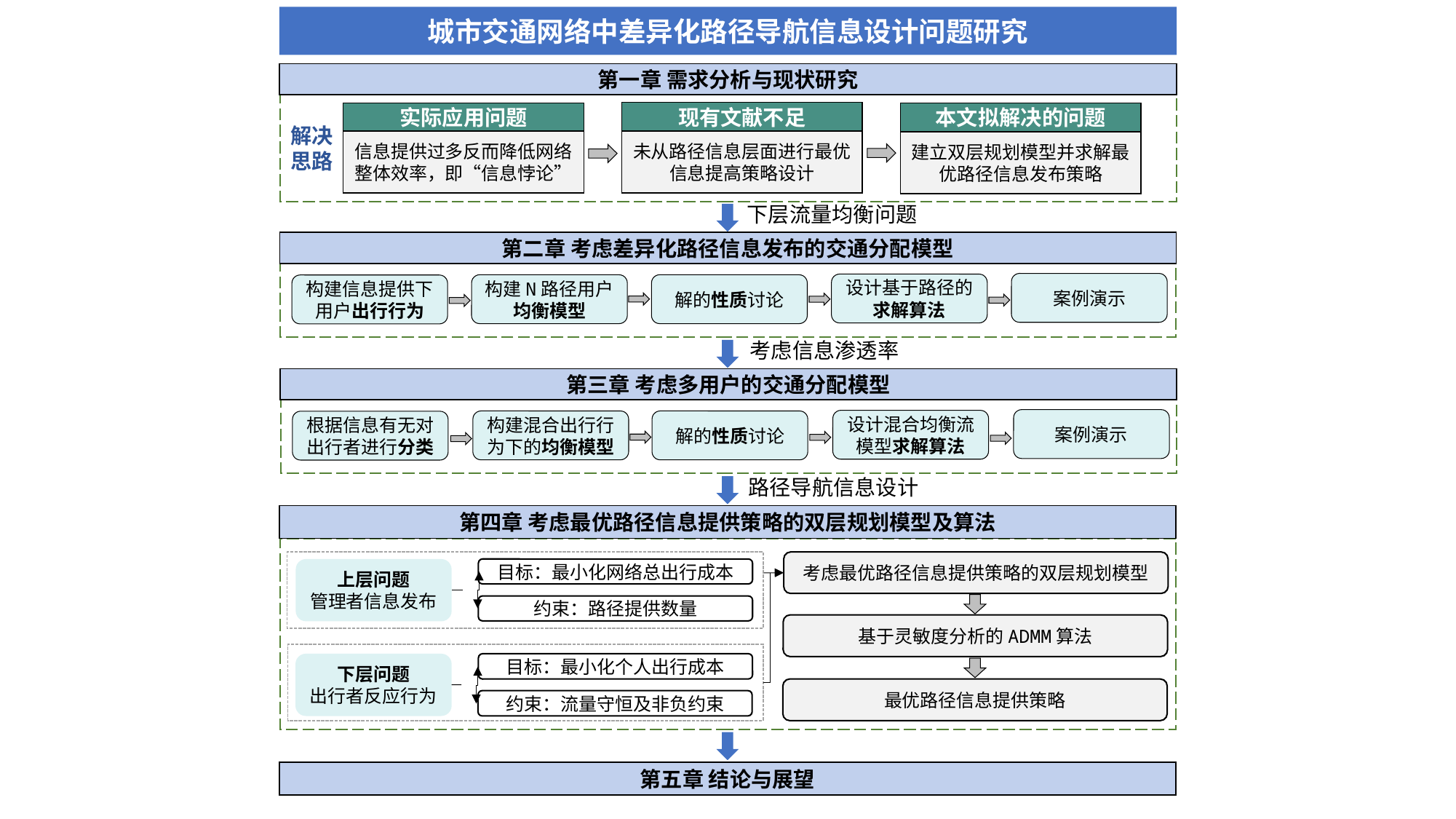

城市交通网络中差异化路径导航信息设计问题研究
第一章 需求分析与现状研究

现有文献不足
实际应用问题
本文拟解决的问题
解决思路
信息提供过多反而降低网络整体效率，即“信息悖论”
未从路径信息层面进行最优信息提高策略设计
建立双层规划模型并求解最优路径信息发布策略

下层流量均衡问题

第二章 考虑差异化路径信息发布的交通分配模型

案例演示
设计基于路径的求解算法
构建N路径用户均衡模型
解的性质讨论
构建信息提供下用户出行行为

考虑信息渗透率

第三章 考虑多用户的交通分配模型

案例演示
设计混合均衡流模型求解算法
构建混合出行行为下的均衡模型
解的性质讨论
根据信息有无对出行者进行分类

路径导航信息设计

第四章 考虑最优路径信息提供策略的双层规划模型及算法

考虑最优路径信息提供策略的双层规划模型
上层问题
管理者信息发布
目标：最小化网络总出行成本

约束：路径提供数量
基于灵敏度分析的ADMM算法

下层问题
出行者反应行为
目标：最小化个人出行成本

最优路径信息提供策略
约束：流量守恒及非负约束

第五章 结论与展望